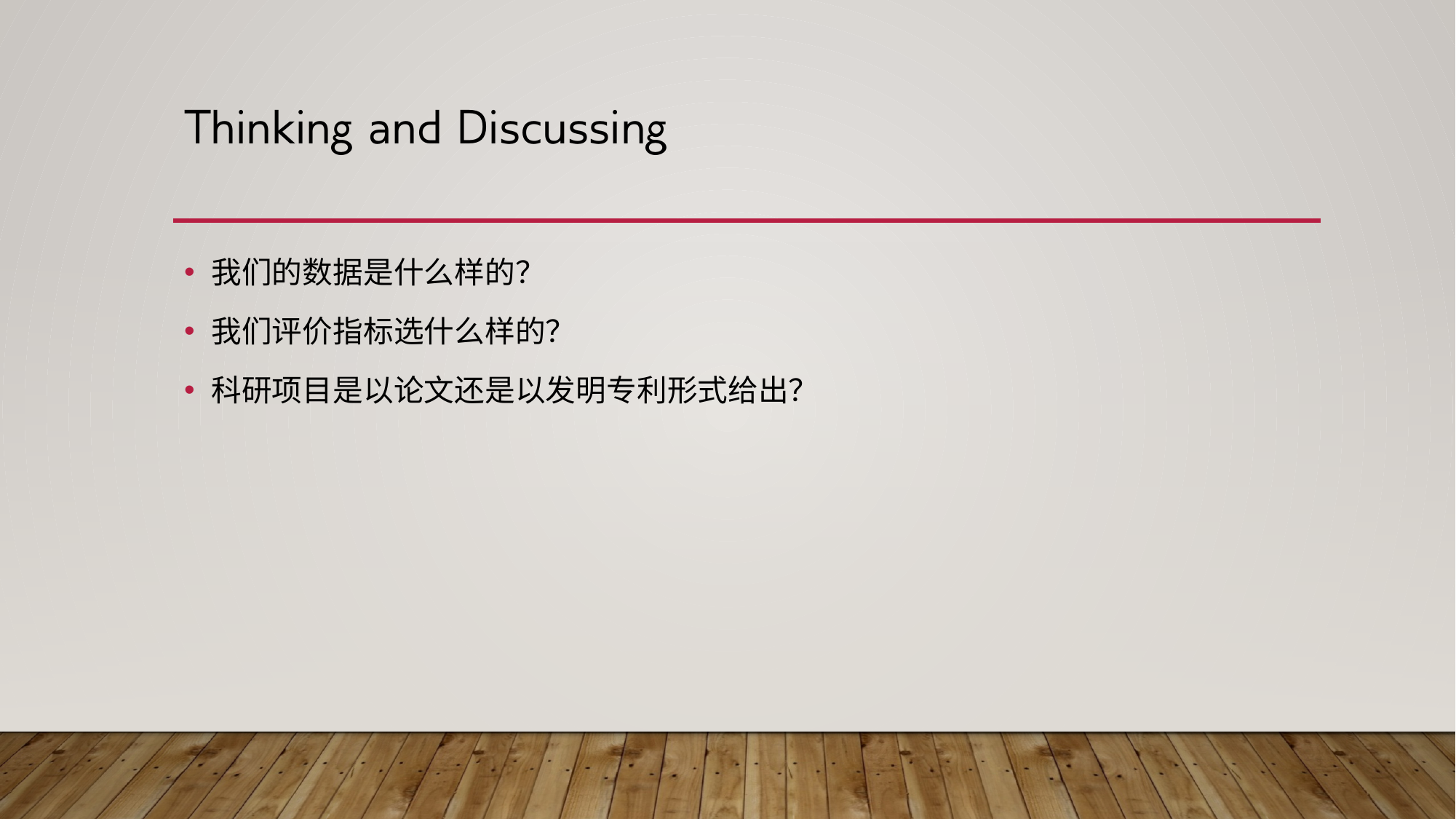

# Thinking and Discussing
我们的数据是什么样的？
我们评价指标选什么样的？
科研项目是以论文还是以发明专利形式给出？